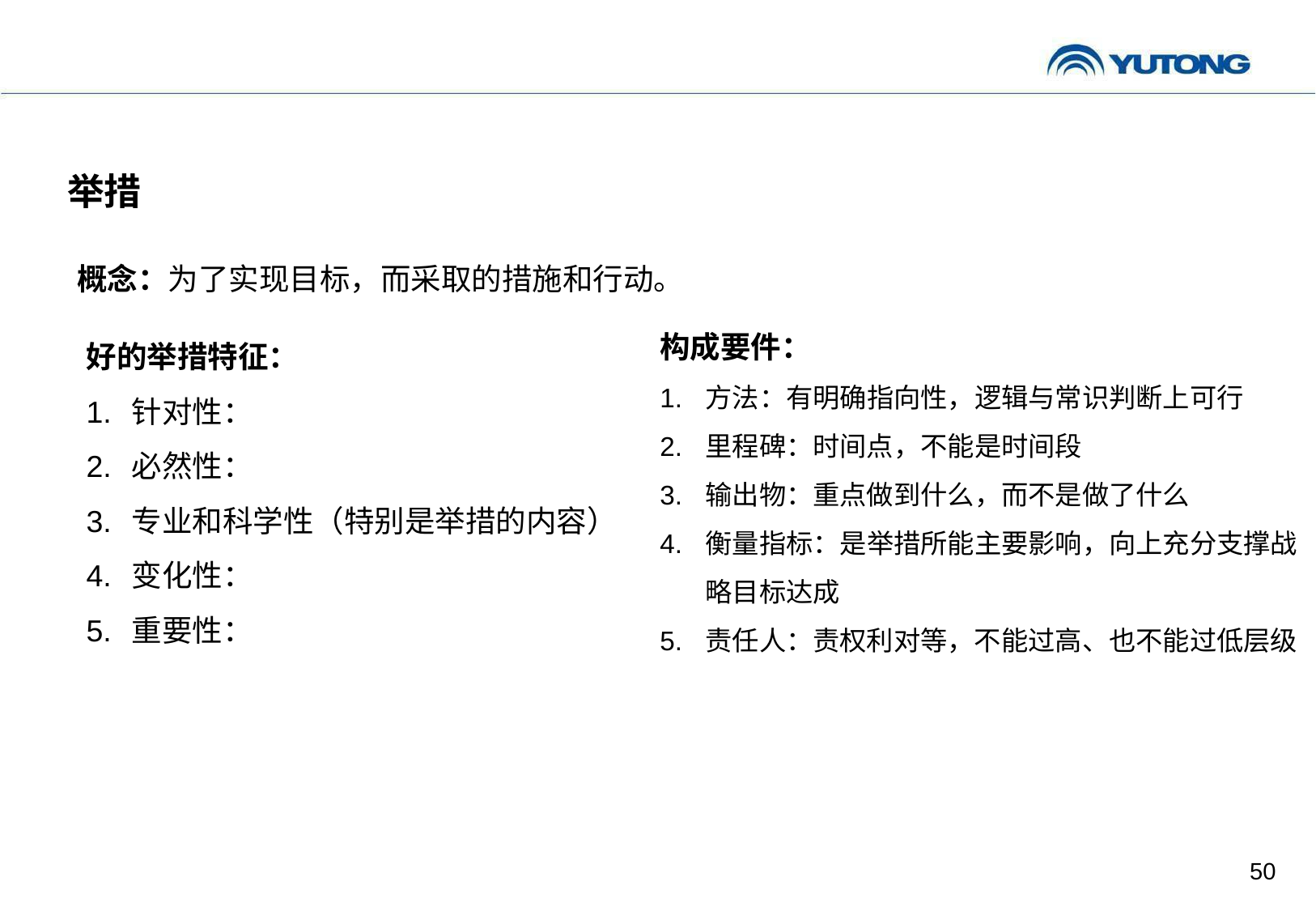

举措
概念：为了实现目标，而采取的措施和行动。
构成要件：
方法：有明确指向性，逻辑与常识判断上可行
里程碑：时间点，不能是时间段
输出物：重点做到什么，而不是做了什么
衡量指标：是举措所能主要影响，向上充分支撑战略目标达成
责任人：责权利对等，不能过高、也不能过低层级
好的举措特征：
针对性：
必然性：
专业和科学性（特别是举措的内容）
变化性：
重要性：
50